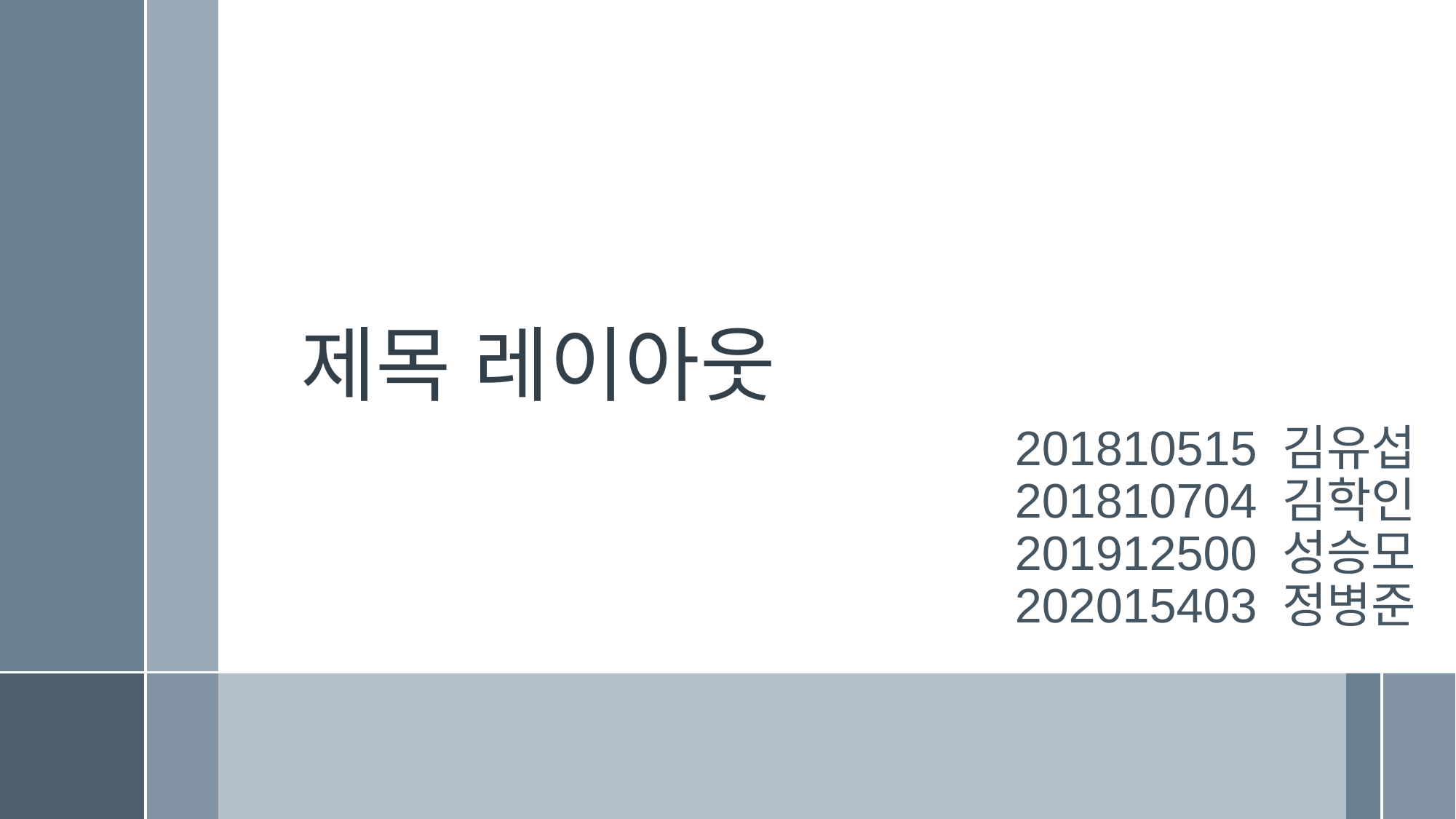

# 제목 레이아웃
201810515 김유섭
201810704 김학인
201912500 성승모
202015403 정병준